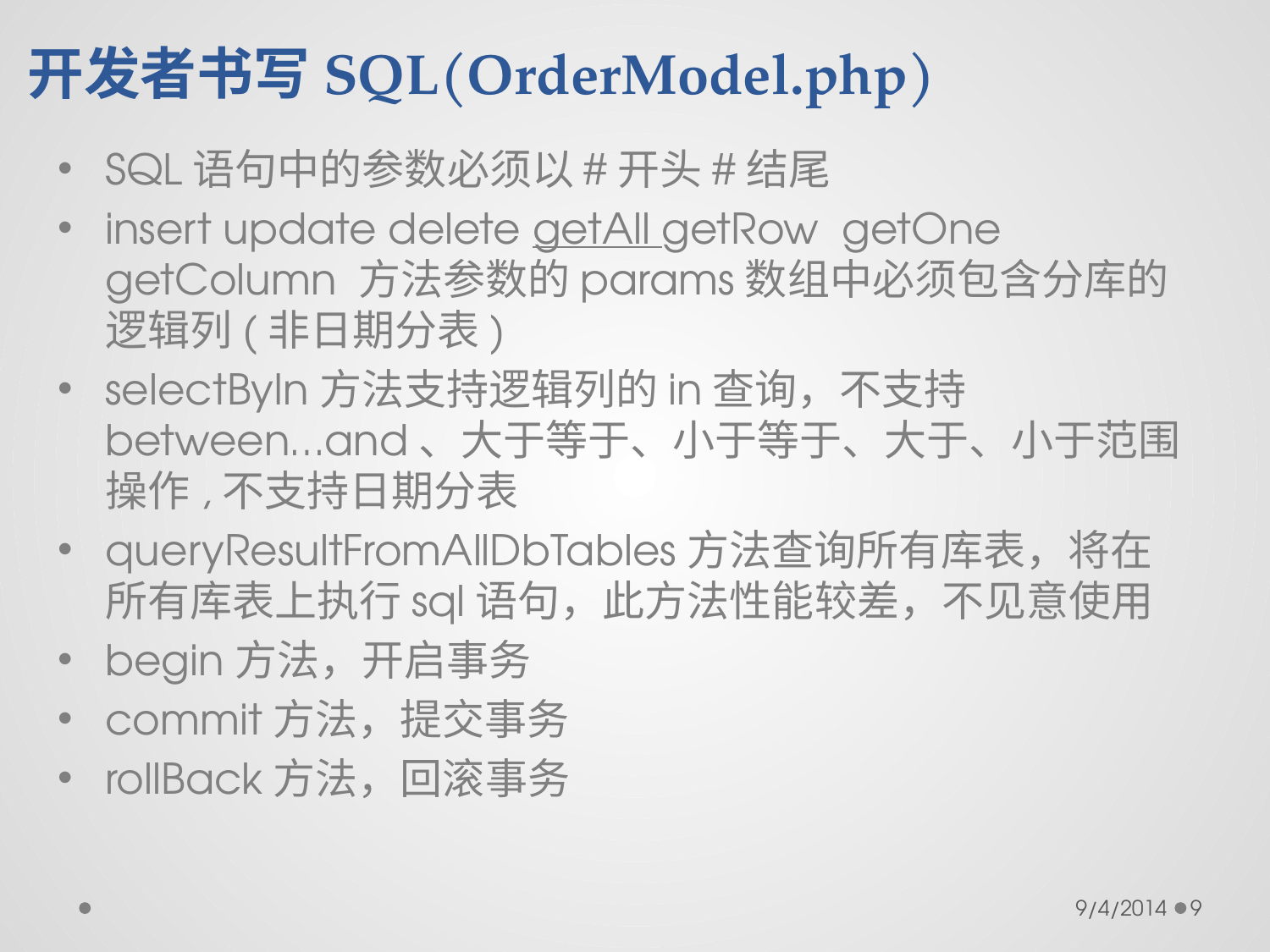

开发者书写SQL(OrderModel.php)
SQL语句中的参数必须以#开头#结尾
insert update delete getAll getRow  getOne getColumn 方法参数的params数组中必须包含分库的逻辑列(非日期分表)
selectByIn方法支持逻辑列的in查询，不支持between…and、大于等于、小于等于、大于、小于范围操作,不支持日期分表
queryResultFromAllDbTables方法查询所有库表，将在所有库表上执行sql语句，此方法性能较差，不见意使用
begin方法，开启事务
commit方法，提交事务
rollBack方法，回滚事务
9/4/2014
9